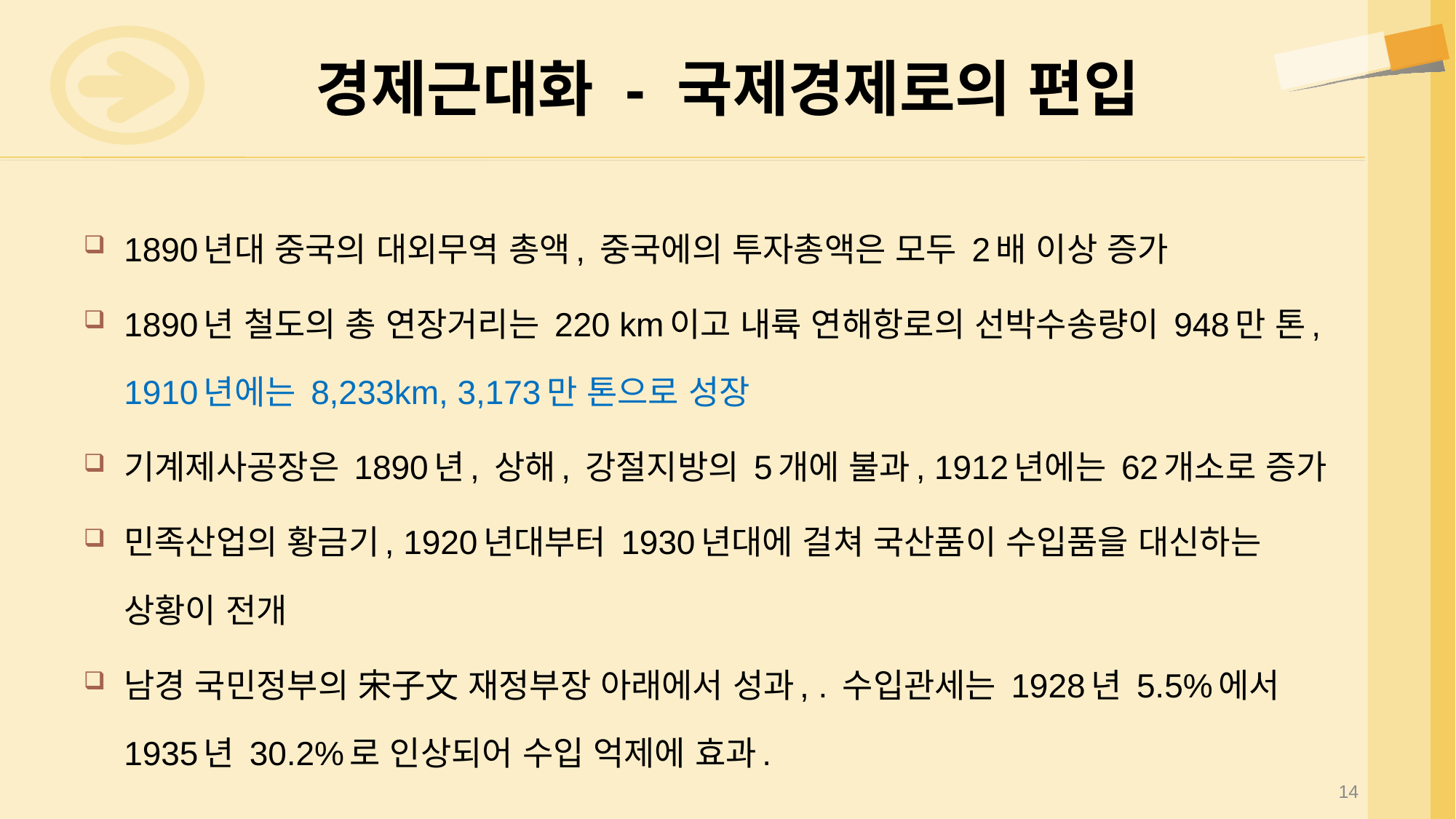

# 경제근대화 - 국제경제로의 편입
1890년대 중국의 대외무역 총액, 중국에의 투자총액은 모두 2배 이상 증가
1890년 철도의 총 연장거리는 220 km이고 내륙 연해항로의 선박수송량이 948만 톤,  1910년에는 8,233km, 3,173만 톤으로 성장
기계제사공장은 1890년, 상해, 강절지방의 5개에 불과, 1912년에는 62개소로 증가
민족산업의 황금기, 1920년대부터 1930년대에 걸쳐 국산품이 수입품을 대신하는 상황이 전개
남경 국민정부의 宋子文 재정부장 아래에서 성과, . 수입관세는 1928년 5.5%에서 1935년 30.2%로 인상되어 수입 억제에 효과.

14